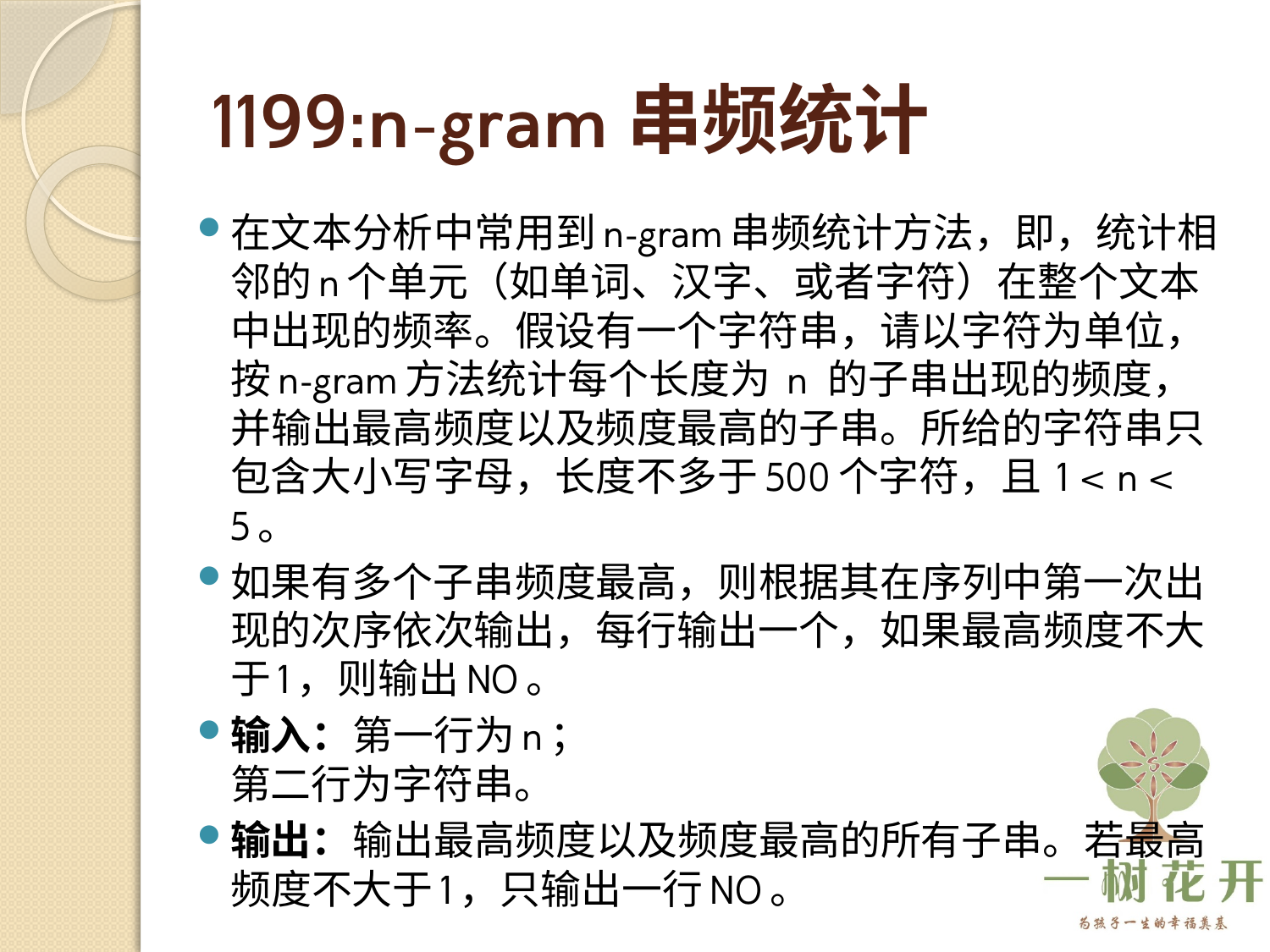

# 1199:n-gram串频统计
在文本分析中常用到n-gram串频统计方法，即，统计相邻的n个单元（如单词、汉字、或者字符）在整个文本中出现的频率。假设有一个字符串，请以字符为单位，按n-gram方法统计每个长度为 n 的子串出现的频度，并输出最高频度以及频度最高的子串。所给的字符串只包含大小写字母，长度不多于500个字符，且 1 < n < 5。
如果有多个子串频度最高，则根据其在序列中第一次出现的次序依次输出，每行输出一个，如果最高频度不大于1，则输出NO。
输入：第一行为n；
第二行为字符串。
输出：输出最高频度以及频度最高的所有子串。若最高频度不大于1，只输出一行NO。